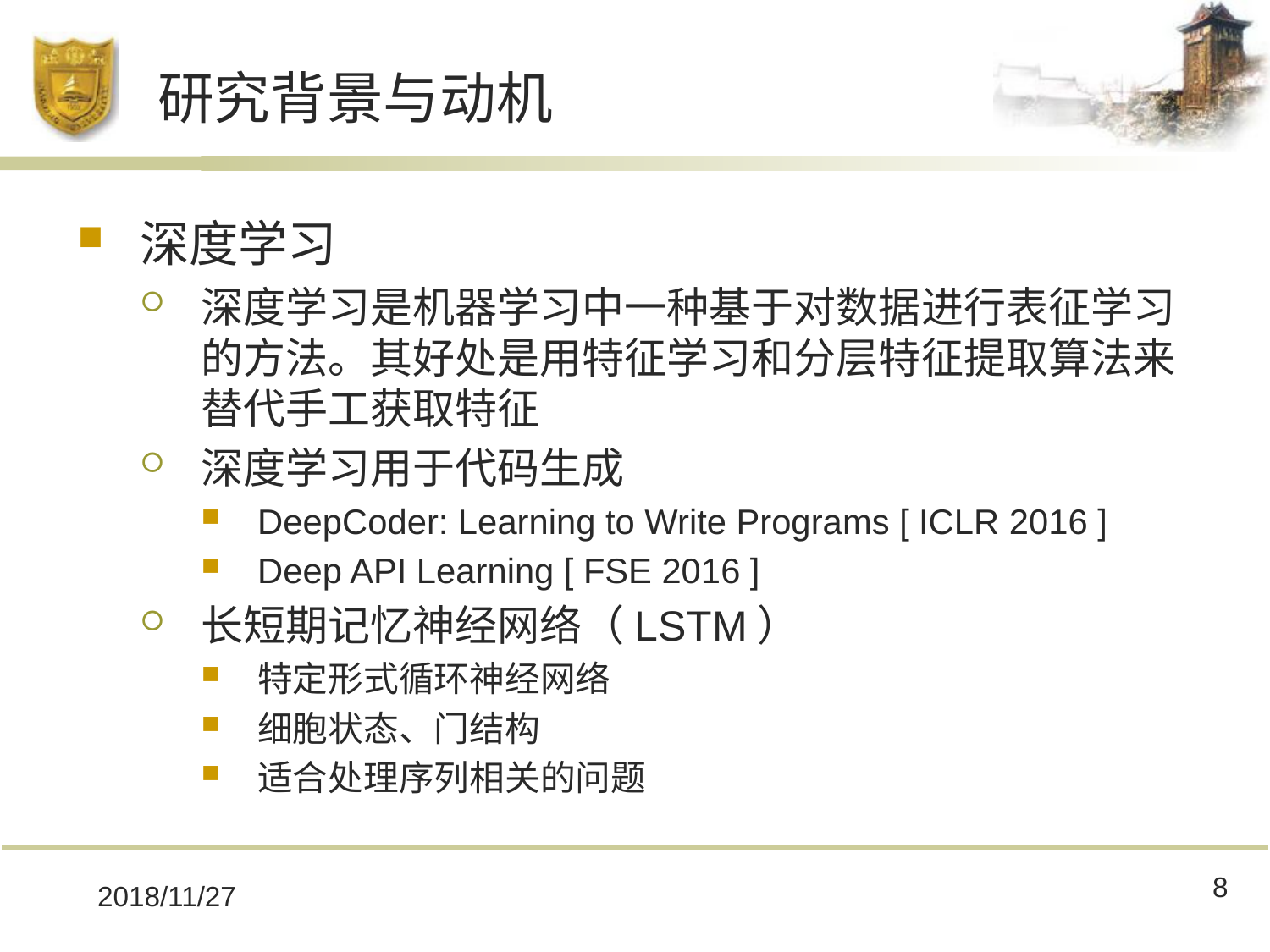

# 研究背景与动机
深度学习
深度学习是机器学习中一种基于对数据进行表征学习的方法。其好处是用特征学习和分层特征提取算法来替代手工获取特征
深度学习用于代码生成
DeepCoder: Learning to Write Programs [ ICLR 2016 ]
Deep API Learning [ FSE 2016 ]
长短期记忆神经网络（LSTM）
特定形式循环神经网络
细胞状态、门结构
适合处理序列相关的问题

8
2018/11/27